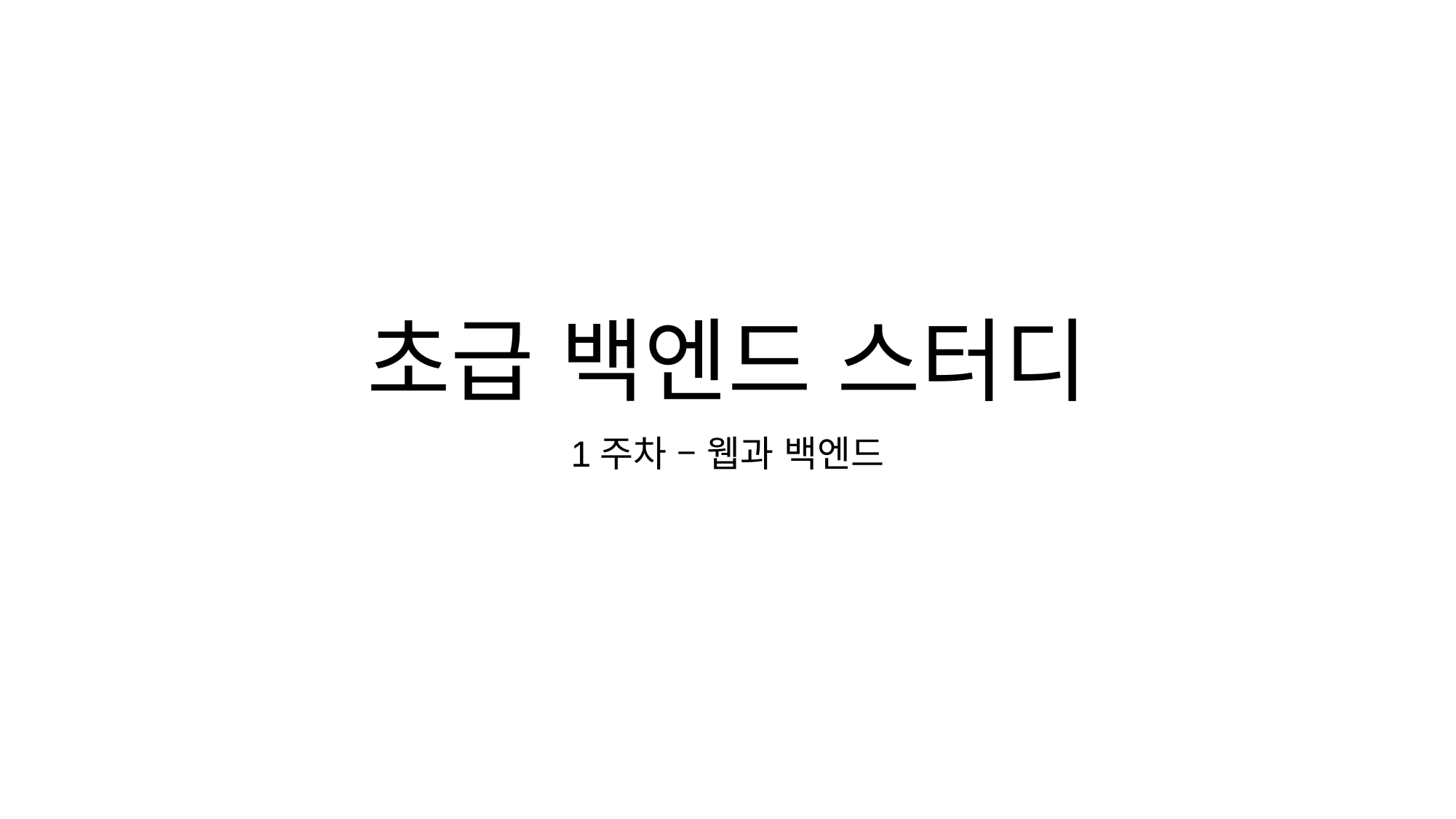

# 초급 백엔드 스터디
1주차 – 웹과 백엔드